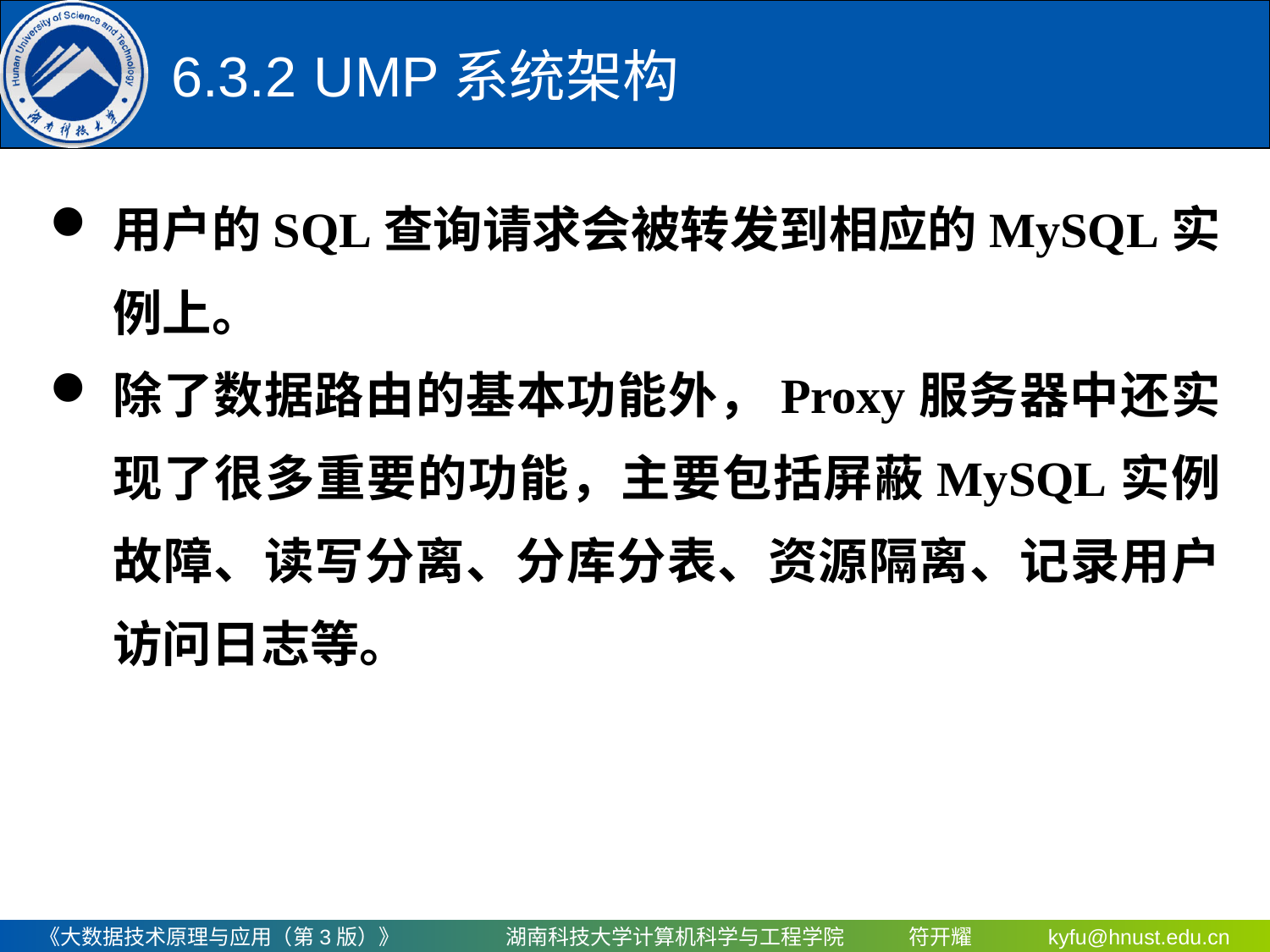

# 6.3.2	 UMP系统架构
用户的SQL查询请求会被转发到相应的MySQL实例上。
除了数据路由的基本功能外，Proxy服务器中还实现了很多重要的功能，主要包括屏蔽MySQL实例故障、读写分离、分库分表、资源隔离、记录用户访问日志等。